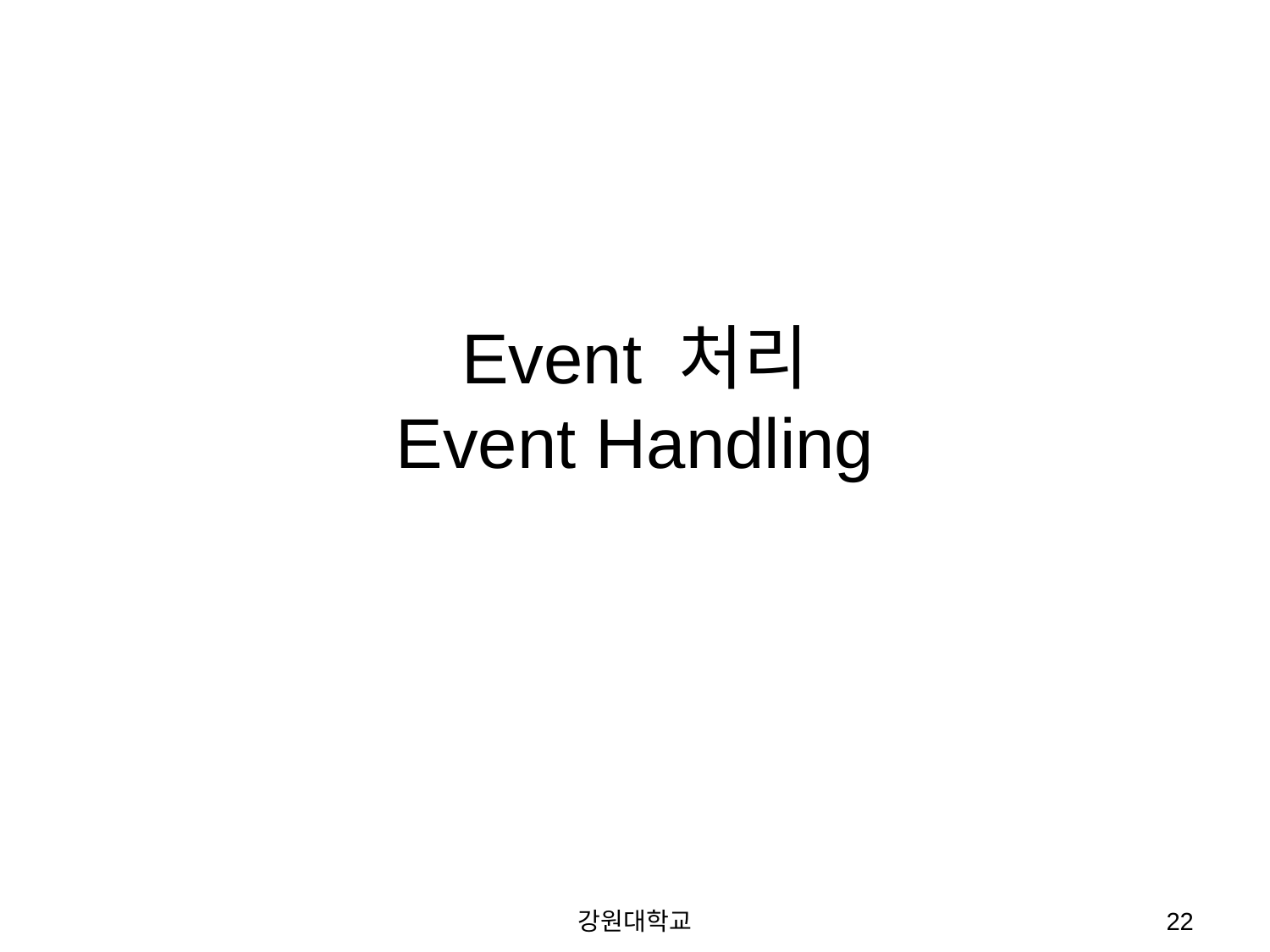

# Event 처리 Event Handling

강원대학교
22